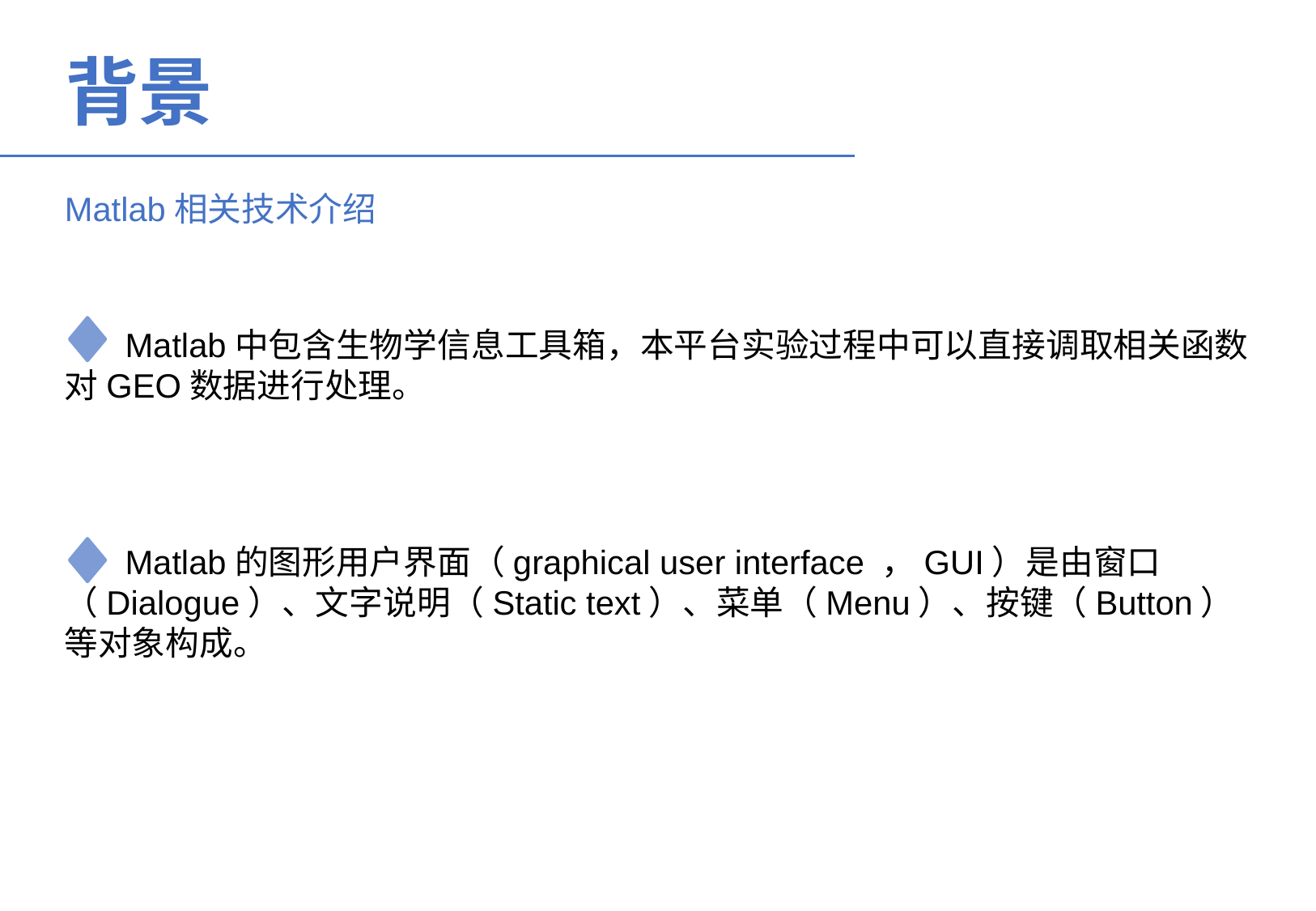

背景
Matlab相关技术介绍
Matlab中包含生物学信息工具箱，本平台实验过程中可以直接调取相关函数对GEO数据进行处理。

Matlab的图形用户界面（graphical user interface ，GUI）是由窗口（Dialogue）、文字说明（Static text）、菜单（Menu）、按键（Button）等对象构成。